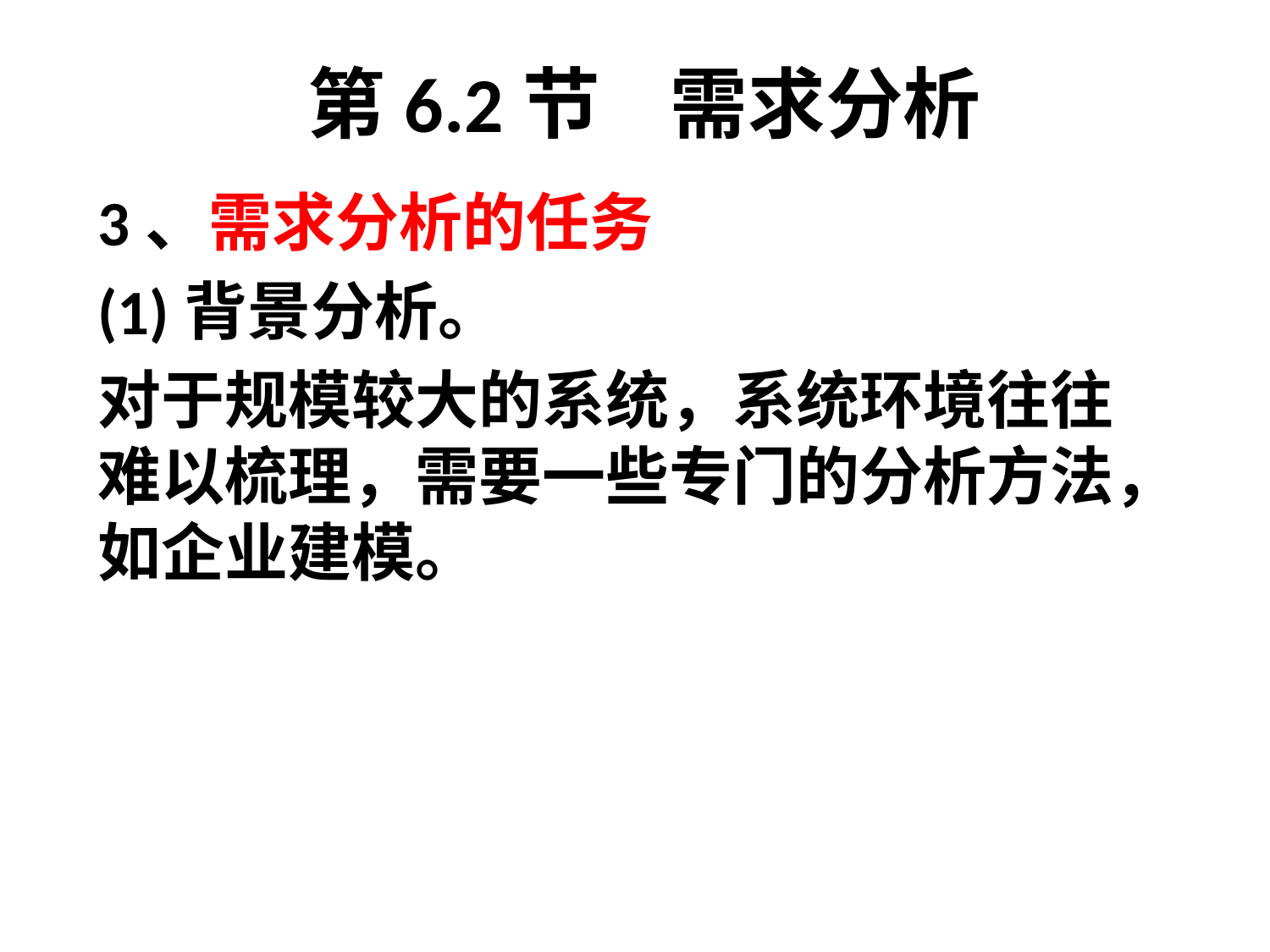

# 第6.2节    需求分析
3、需求分析的任务
(1)背景分析。
对于规模较大的系统，系统环境往往难以梳理，需要一些专门的分析方法，如企业建模。